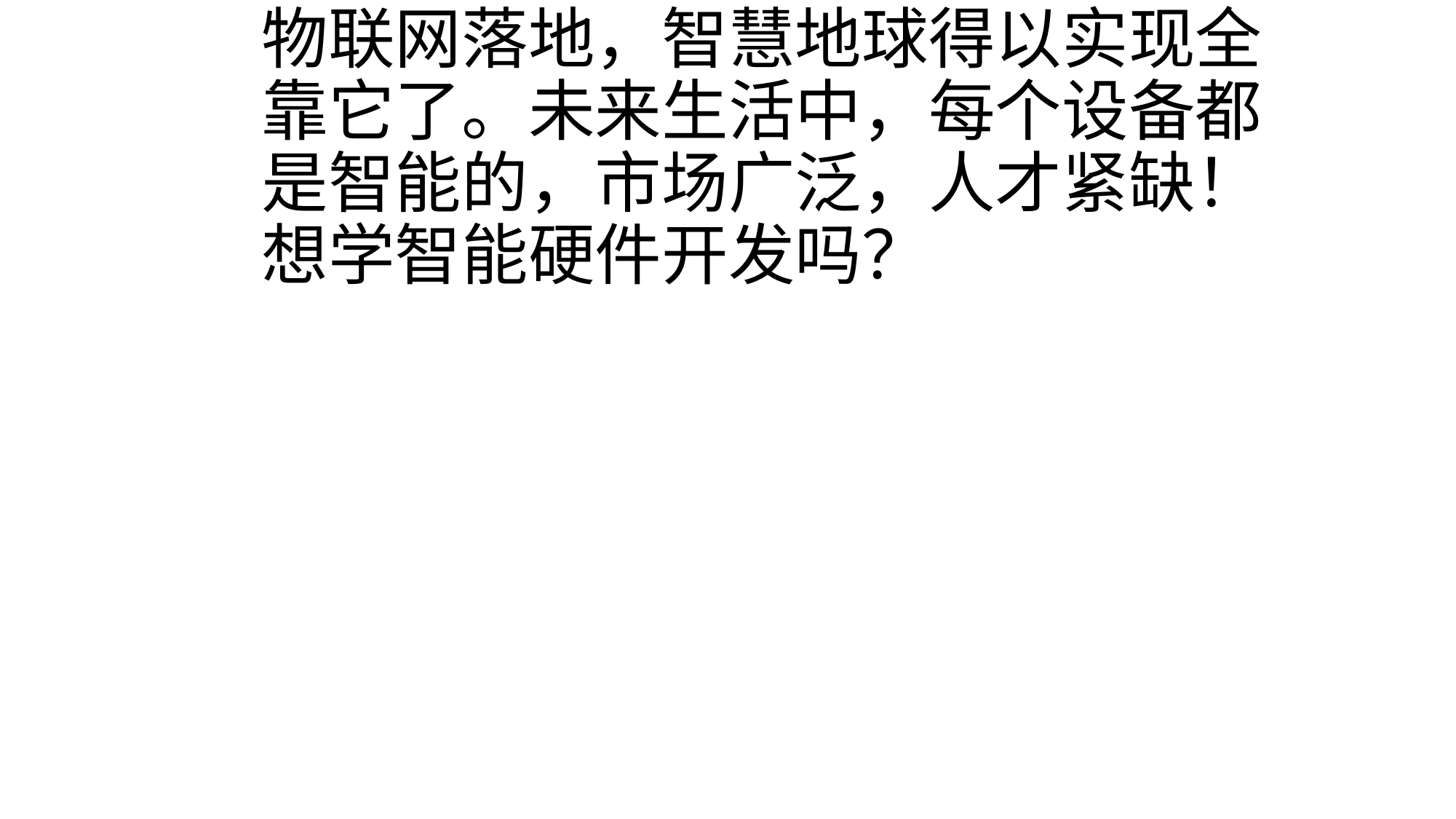

# 物联网落地，智慧地球得以实现全靠它了。未来生活中，每个设备都是智能的，市场广泛，人才紧缺！想学智能硬件开发吗？